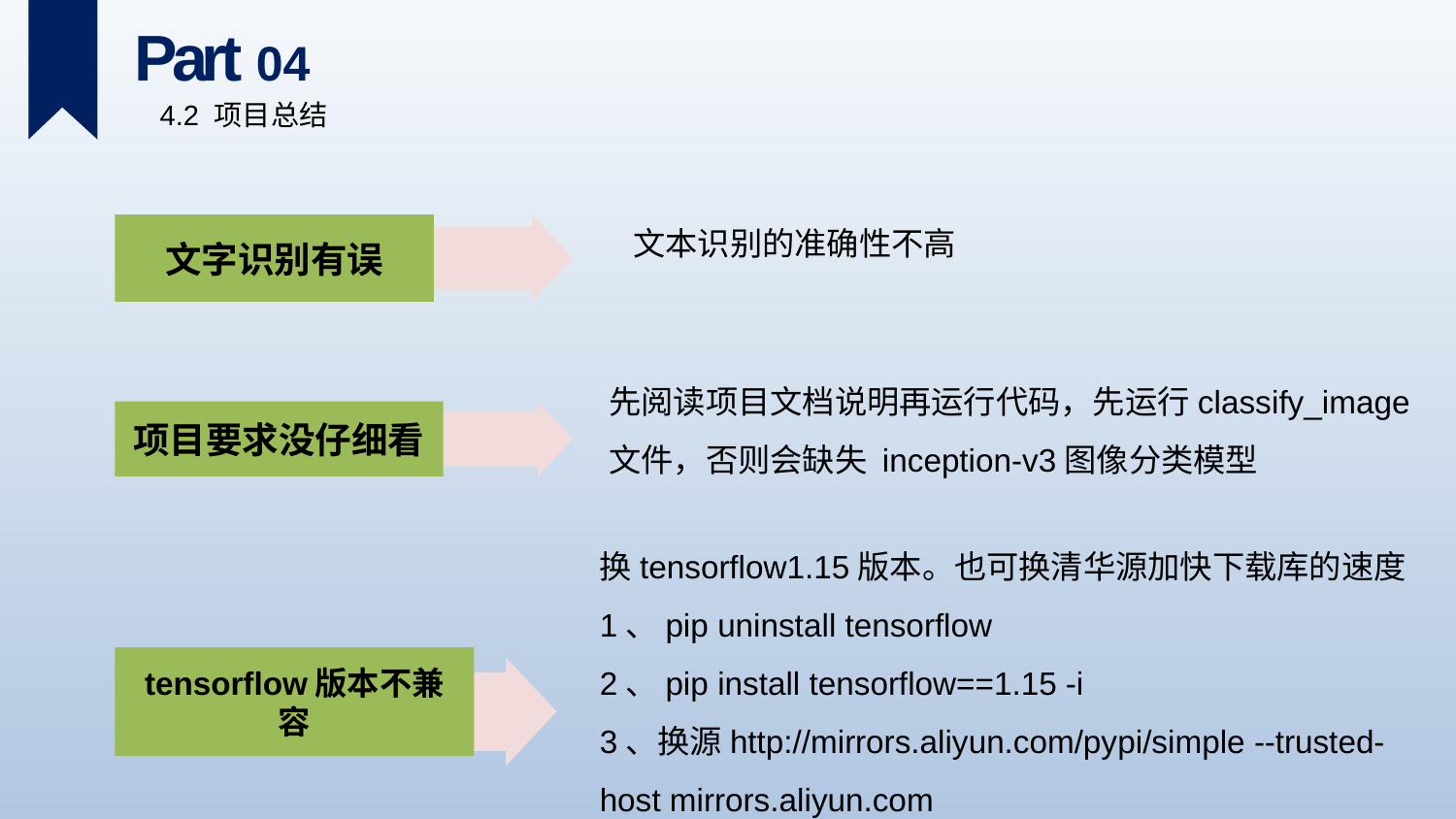

Part 04
4.2 项目总结
文本识别的准确性不高
文字识别有误

先阅读项目文档说明再运行代码，先运行classify_image文件，否则会缺失 inception-v3图像分类模型
项目要求没仔细看

换tensorflow1.15版本。也可换清华源加快下载库的速度
1、pip uninstall tensorflow
2、pip install tensorflow==1.15 -i
3、换源http://mirrors.aliyun.com/pypi/simple --trusted-host mirrors.aliyun.com
tensorflow版本不兼容